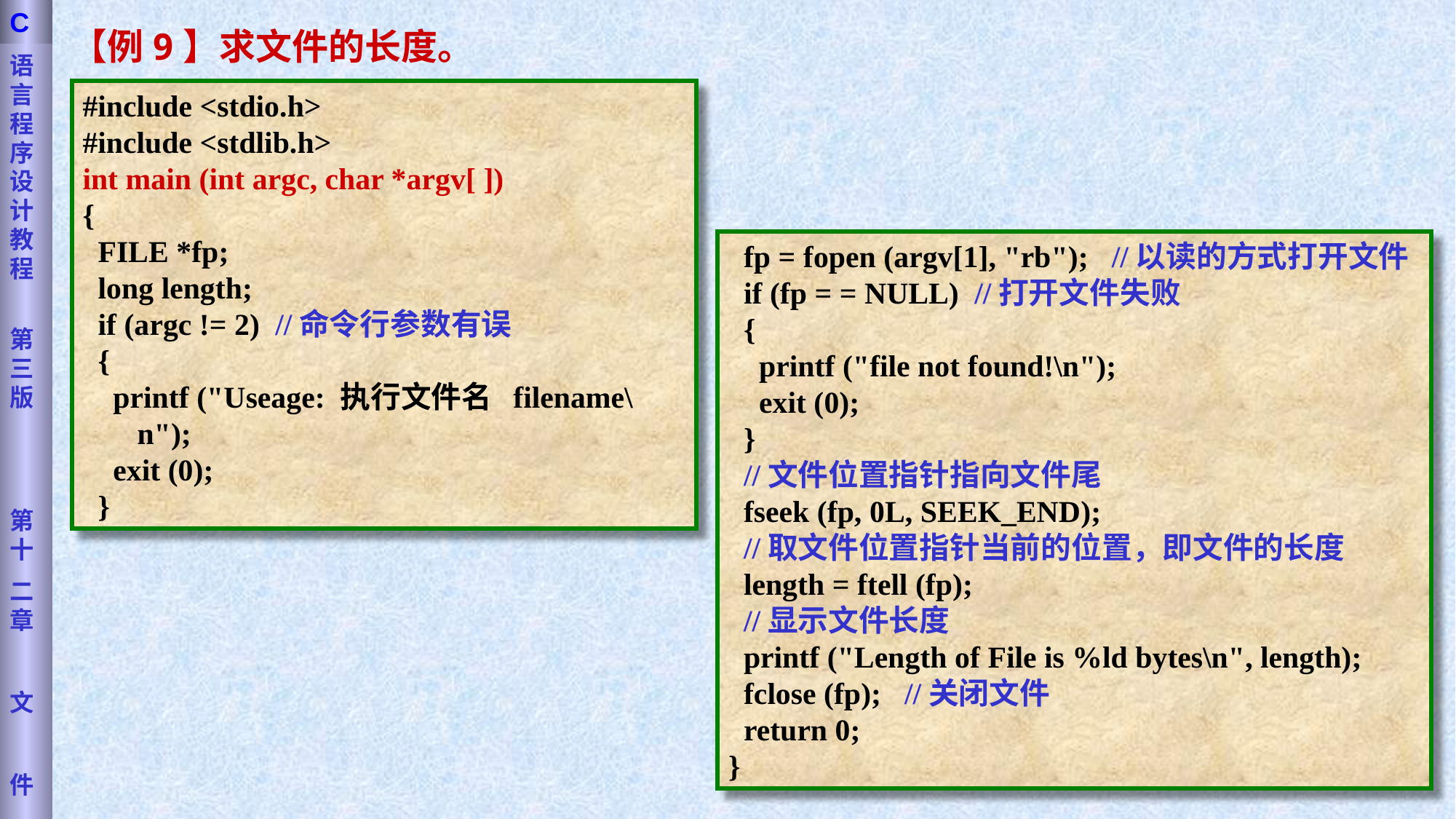

语言程序设计教程
第三版

第十
二章

文

件
C
【例9】求文件的长度。
#include <stdio.h>
#include <stdlib.h>
int main (int argc, char *argv[ ])
{
  FILE *fp;
  long length;
  if (argc != 2)  //命令行参数有误
  {
    printf ("Useage: 执行文件名  filename\n");
    exit (0);
  }
  fp = fopen (argv[1], "rb");   //以读的方式打开文件
  if (fp = = NULL)  //打开文件失败
  {
    printf ("file not found!\n");
    exit (0);
  }
  //文件位置指针指向文件尾
  fseek (fp, 0L, SEEK_END);
  //取文件位置指针当前的位置，即文件的长度
  length = ftell (fp);
  //显示文件长度
  printf ("Length of File is %ld bytes\n", length);
  fclose (fp);   //关闭文件
  return 0;
}